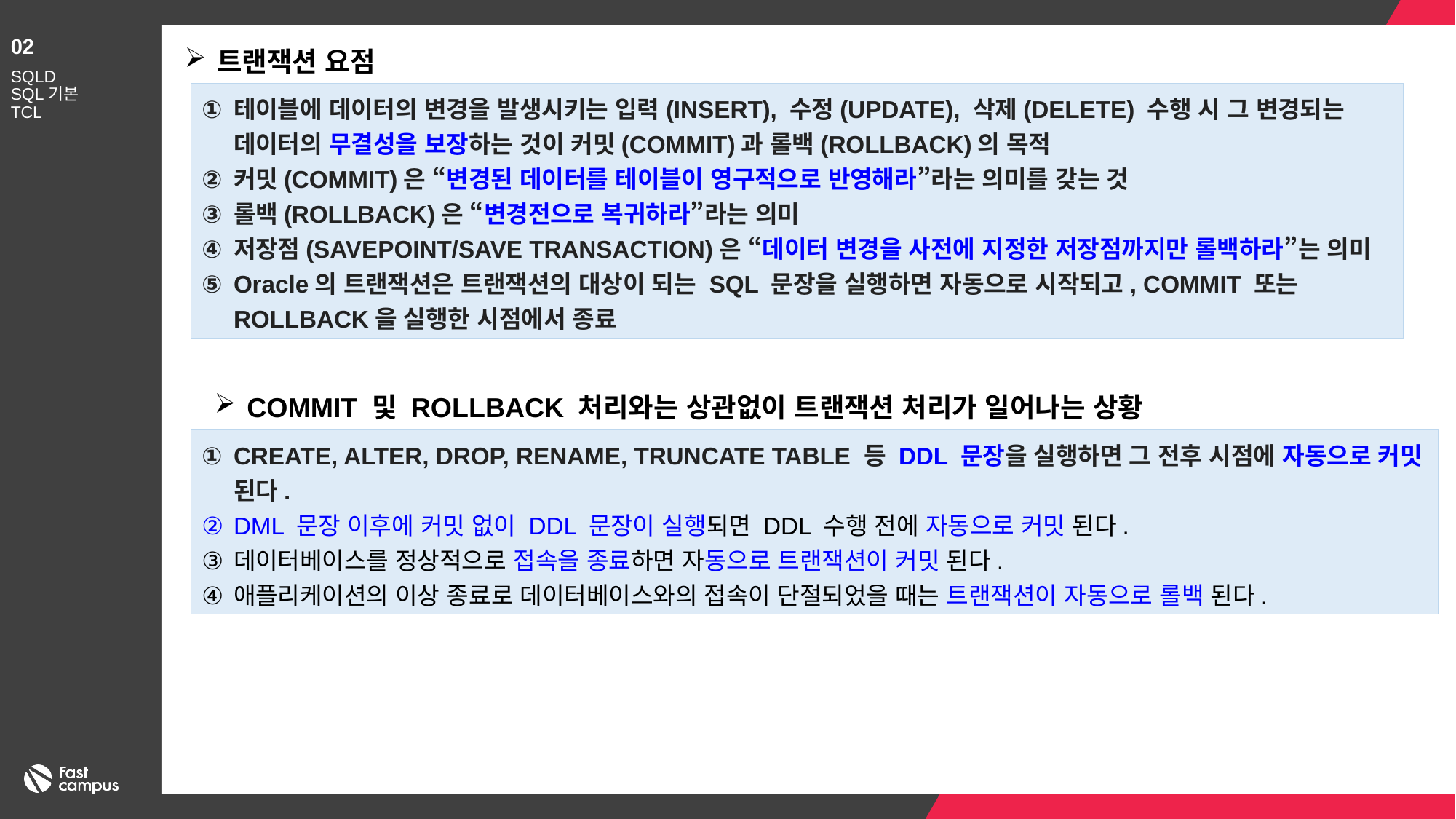

02
트랜잭션 요점
SQLD
SQL기본
TCL
테이블에 데이터의 변경을 발생시키는 입력(INSERT), 수정(UPDATE), 삭제(DELETE) 수행 시 그 변경되는 데이터의 무결성을 보장하는 것이 커밋(COMMIT)과 롤백(ROLLBACK)의 목적
커밋(COMMIT)은 “변경된 데이터를 테이블이 영구적으로 반영해라”라는 의미를 갖는 것
롤백(ROLLBACK)은 “변경전으로 복귀하라”라는 의미
저장점(SAVEPOINT/SAVE TRANSACTION)은 “데이터 변경을 사전에 지정한 저장점까지만 롤백하라”는 의미
Oracle의 트랜잭션은 트랜잭션의 대상이 되는 SQL 문장을 실행하면 자동으로 시작되고, COMMIT 또는 ROLLBACK을 실행한 시점에서 종료
COMMIT 및 ROLLBACK 처리와는 상관없이 트랜잭션 처리가 일어나는 상황
CREATE, ALTER, DROP, RENAME, TRUNCATE TABLE 등 DDL 문장을 실행하면 그 전후 시점에 자동으로 커밋 된다.
DML 문장 이후에 커밋 없이 DDL 문장이 실행되면 DDL 수행 전에 자동으로 커밋 된다.
데이터베이스를 정상적으로 접속을 종료하면 자동으로 트랜잭션이 커밋 된다.
애플리케이션의 이상 종료로 데이터베이스와의 접속이 단절되었을 때는 트랜잭션이 자동으로 롤백 된다.